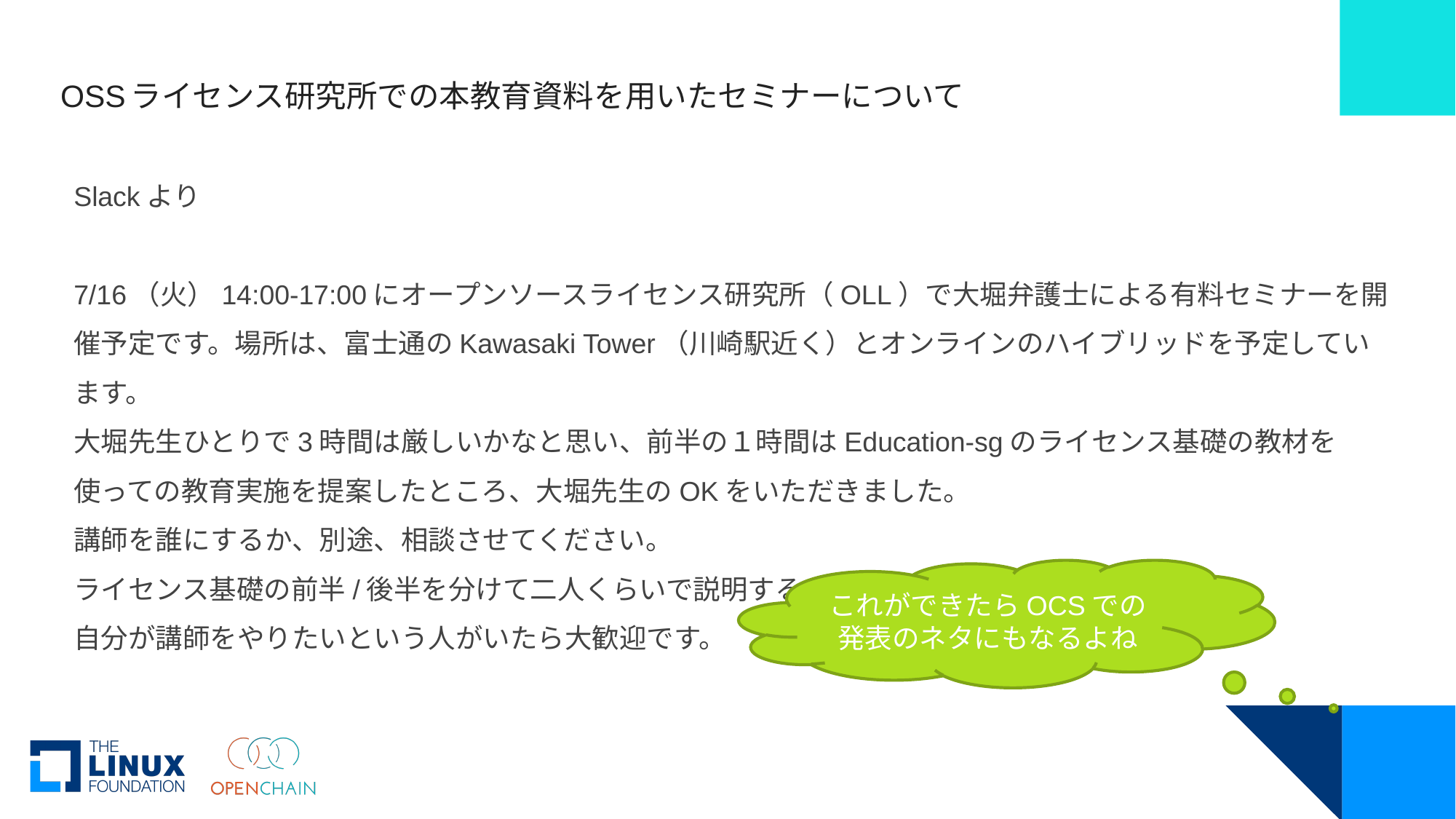

# OSSライセンス研究所での本教育資料を用いたセミナーについて
Slackより

7/16（火）14:00-17:00にオープンソースライセンス研究所（OLL）で大堀弁護士による有料セミナーを開催予定です。場所は、富士通のKawasaki Tower（川崎駅近く）とオンラインのハイブリッドを予定しています。
大堀先生ひとりで3時間は厳しいかなと思い、前半の１時間はEducation-sgのライセンス基礎の教材を使っての教育実施を提案したところ、大堀先生のOKをいただきました。
講師を誰にするか、別途、相談させてください。
ライセンス基礎の前半/後半を分けて二人くらいで説明するのがいいかなと思っています。
自分が講師をやりたいという人がいたら大歓迎です。
これができたらOCSでの発表のネタにもなるよね